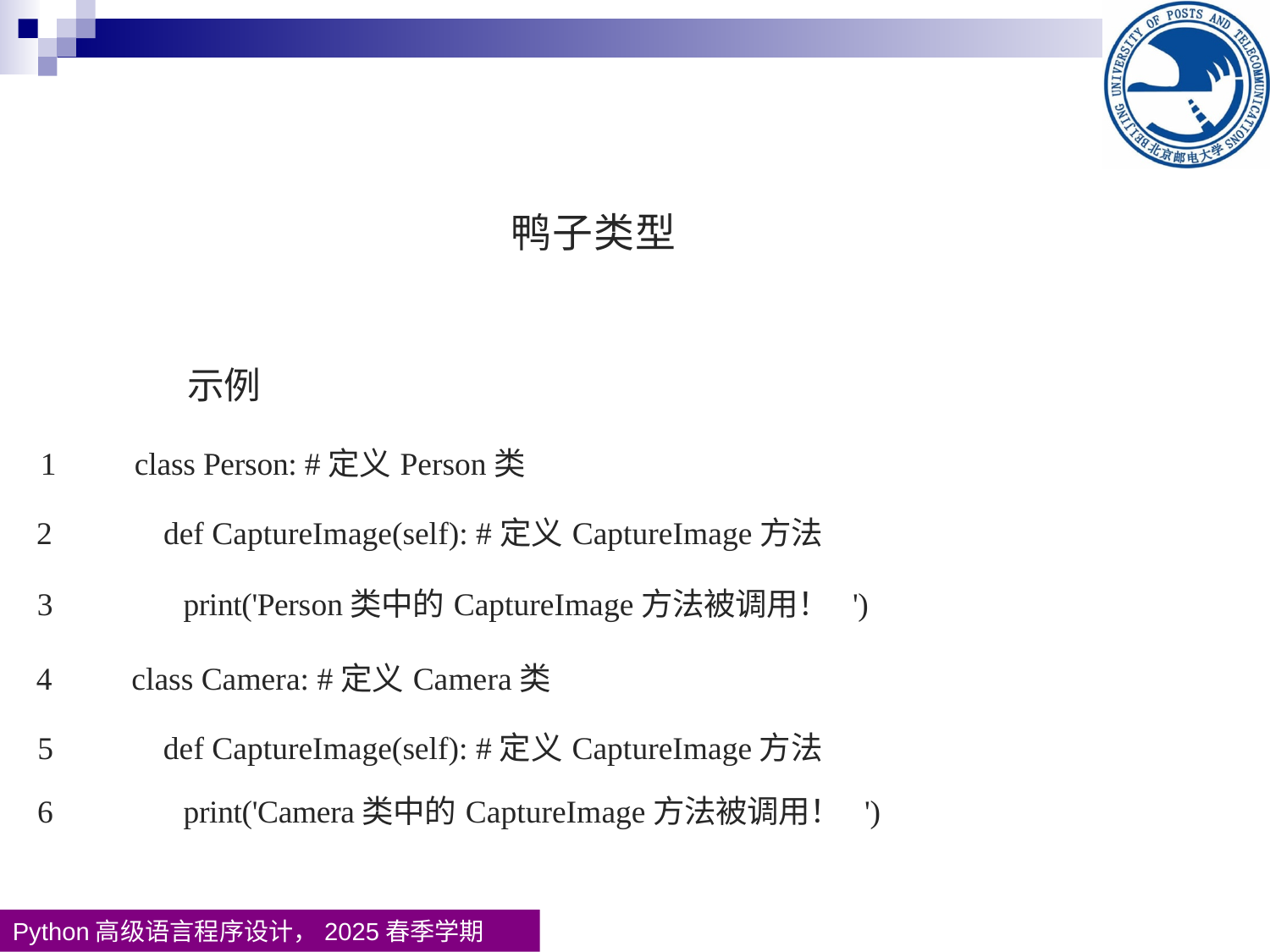

| 鸭子类型 示例 1 class Person: #定义Person类 2 def CaptureImage(self): #定义CaptureImage方法 3 print('Person类中的CaptureImage方法被调用！ ') 4 class Camera: #定义Camera类 5 def CaptureImage(self): #定义CaptureImage方法 6 print('Camera类中的CaptureImage方法被调用！ ') |
| --- |